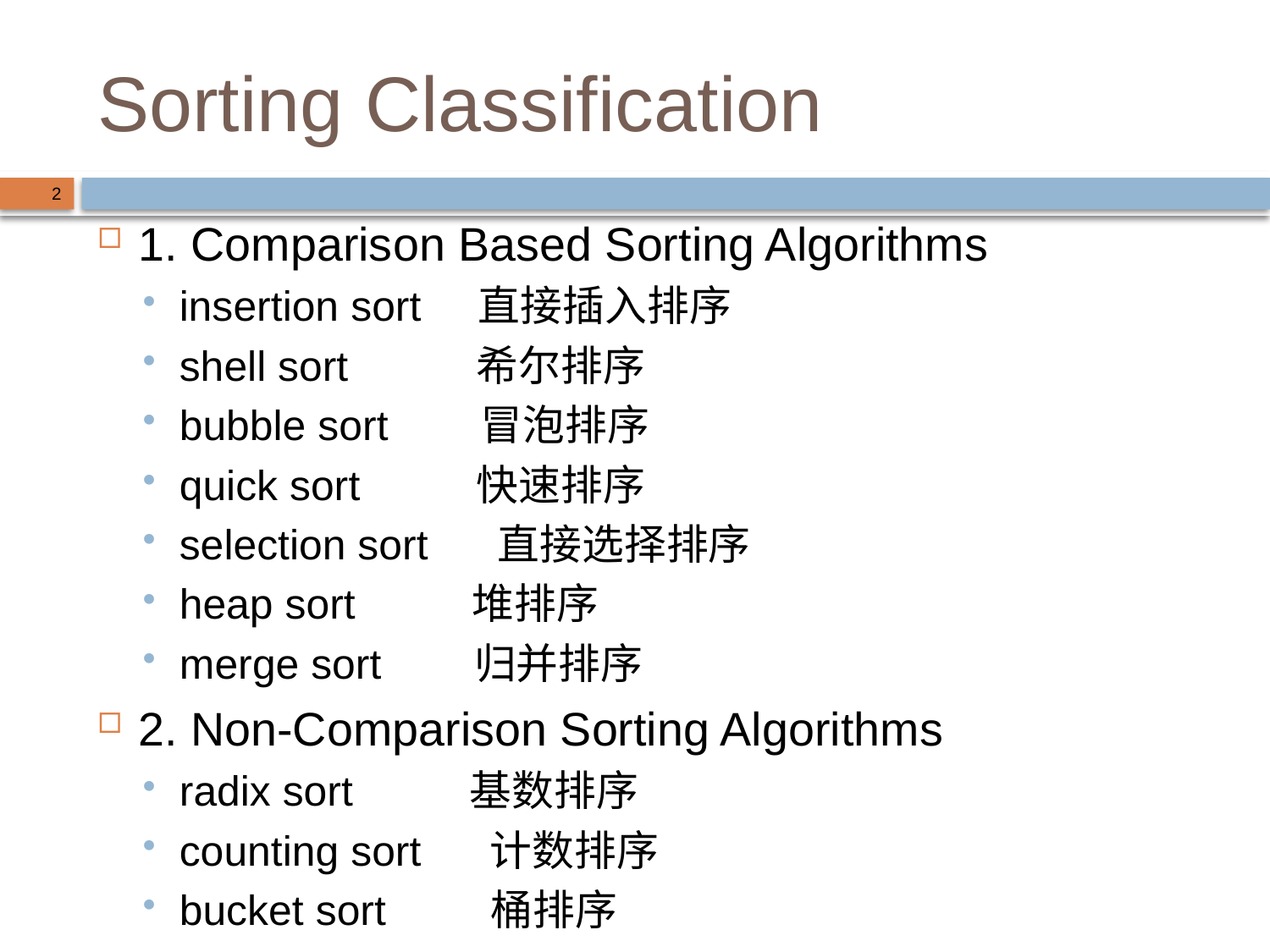

# Sorting Classification
2
1. Comparison Based Sorting Algorithms
insertion sort    直接插入排序
shell sort          希尔排序
bubble sort       冒泡排序
quick sort         快速排序
selection sort     直接选择排序
heap sort         堆排序
merge sort       归并排序
2. Non-Comparison Sorting Algorithms
radix sort         基数排序
counting sort     计数排序
bucket sort        桶排序